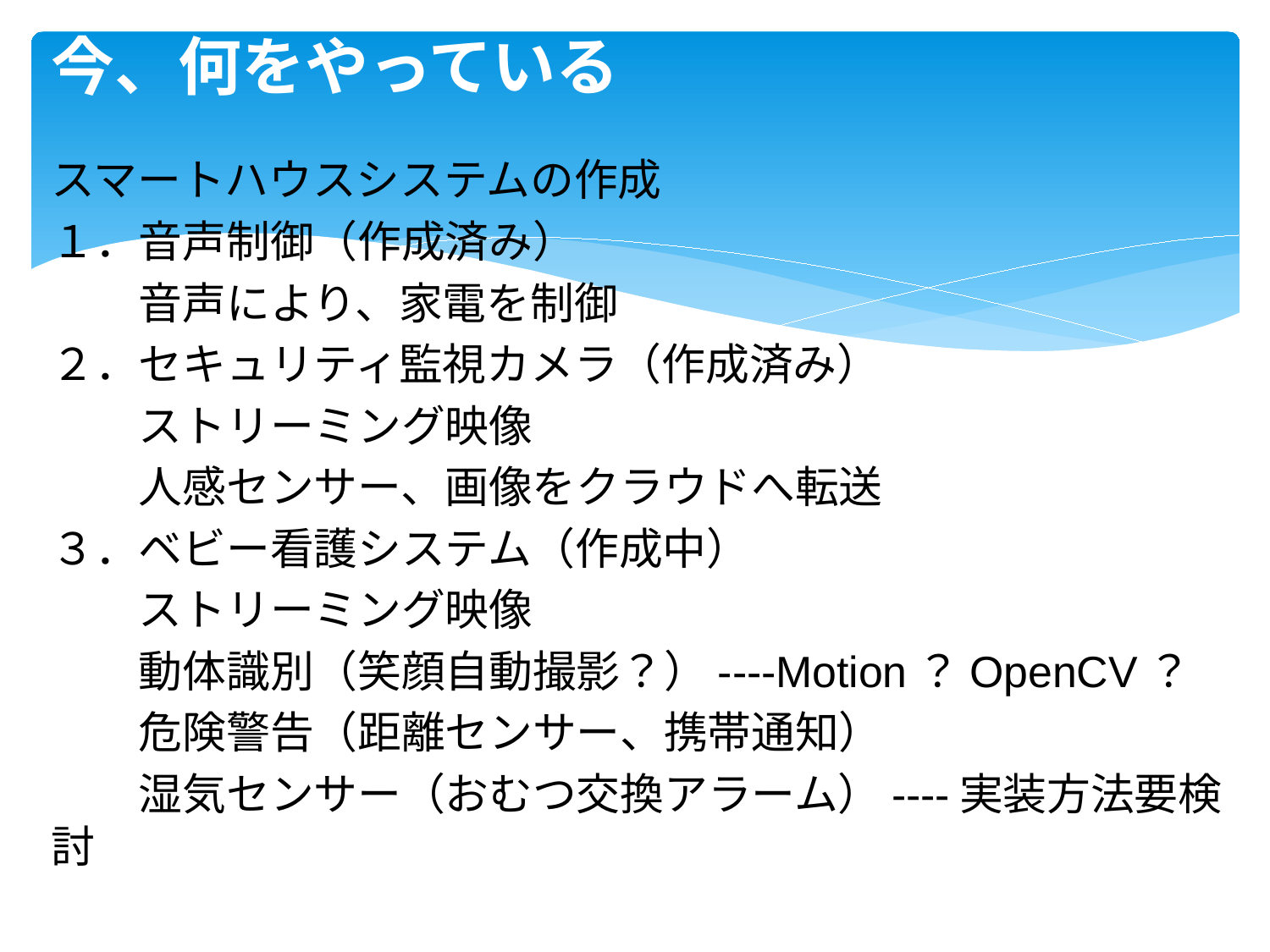

今、何をやっている
スマートハウスシステムの作成
１．音声制御（作成済み）
　　音声により、家電を制御
２．セキュリティ監視カメラ（作成済み）
　　ストリーミング映像
　　人感センサー、画像をクラウドへ転送
３．ベビー看護システム（作成中）
　　ストリーミング映像
　　動体識別（笑顔自動撮影？）----Motion？OpenCV？
　　危険警告（距離センサー、携帯通知）
　　湿気センサー（おむつ交換アラーム）----実装方法要検討